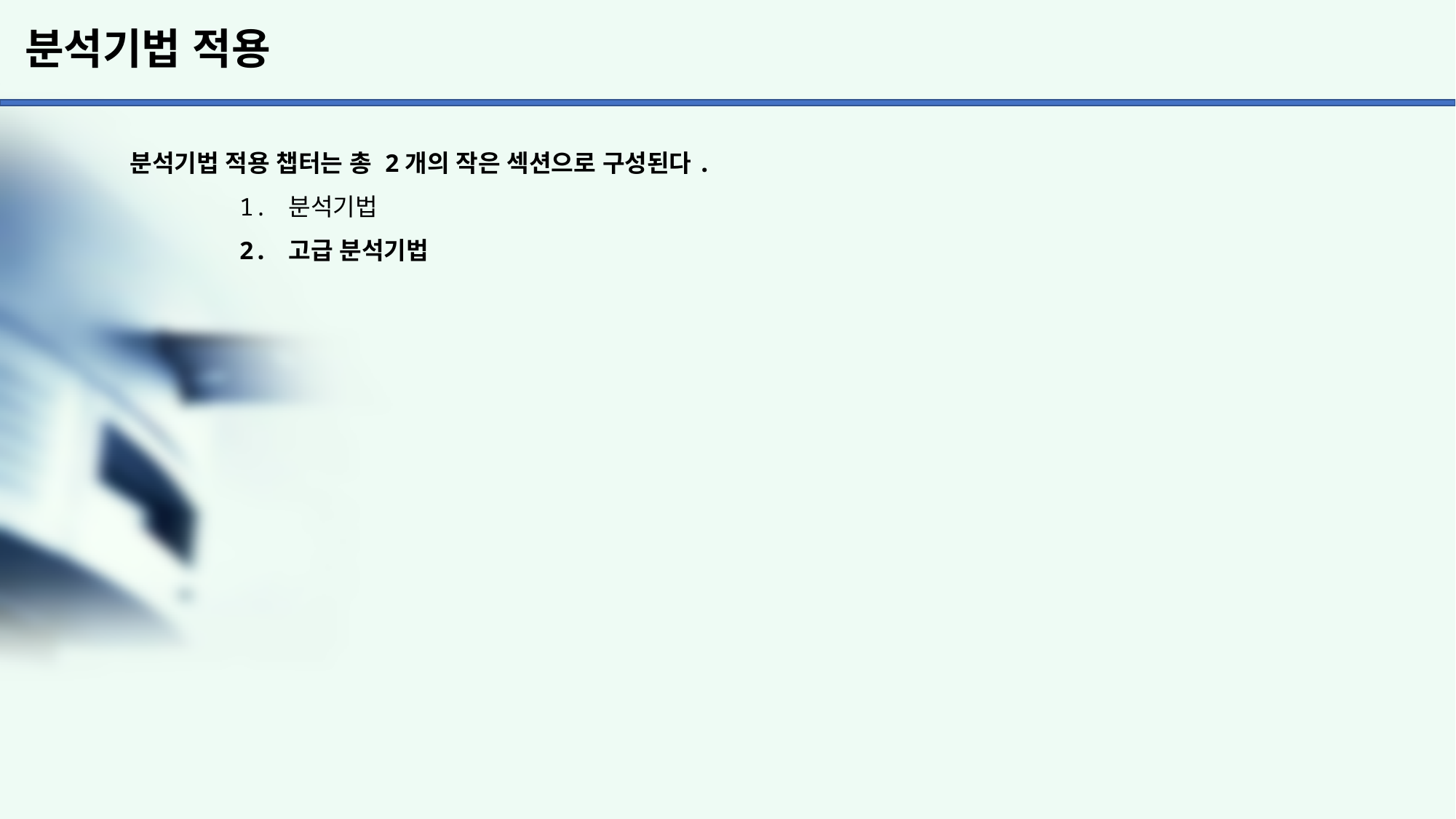

# 분석기법 적용
분석기법 적용 챕터는 총 2개의 작은 섹션으로 구성된다.
	1. 분석기법
 	2. 고급 분석기법